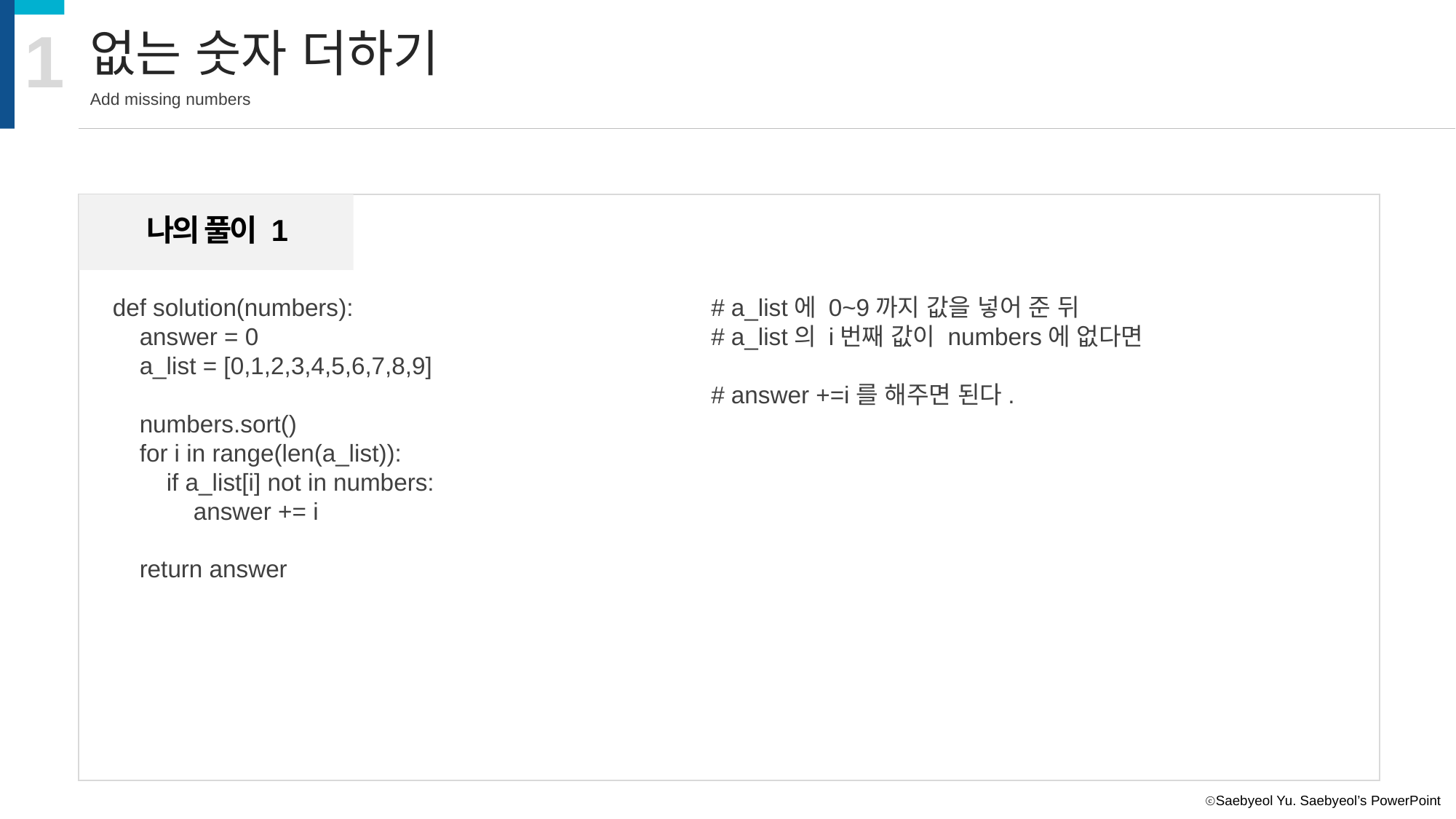

1
없는 숫자 더하기
Add missing numbers

나의 풀이 1
def solution(numbers):
    answer = 0
    a_list = [0,1,2,3,4,5,6,7,8,9]

    numbers.sort()
    for i in range(len(a_list)):
        if a_list[i] not in numbers:
            answer += i

    return answer
# a_list에 0~9까지 값을 넣어 준 뒤
# a_list의 i번째 값이 numbers에 없다면

# answer +=i를 해주면 된다.